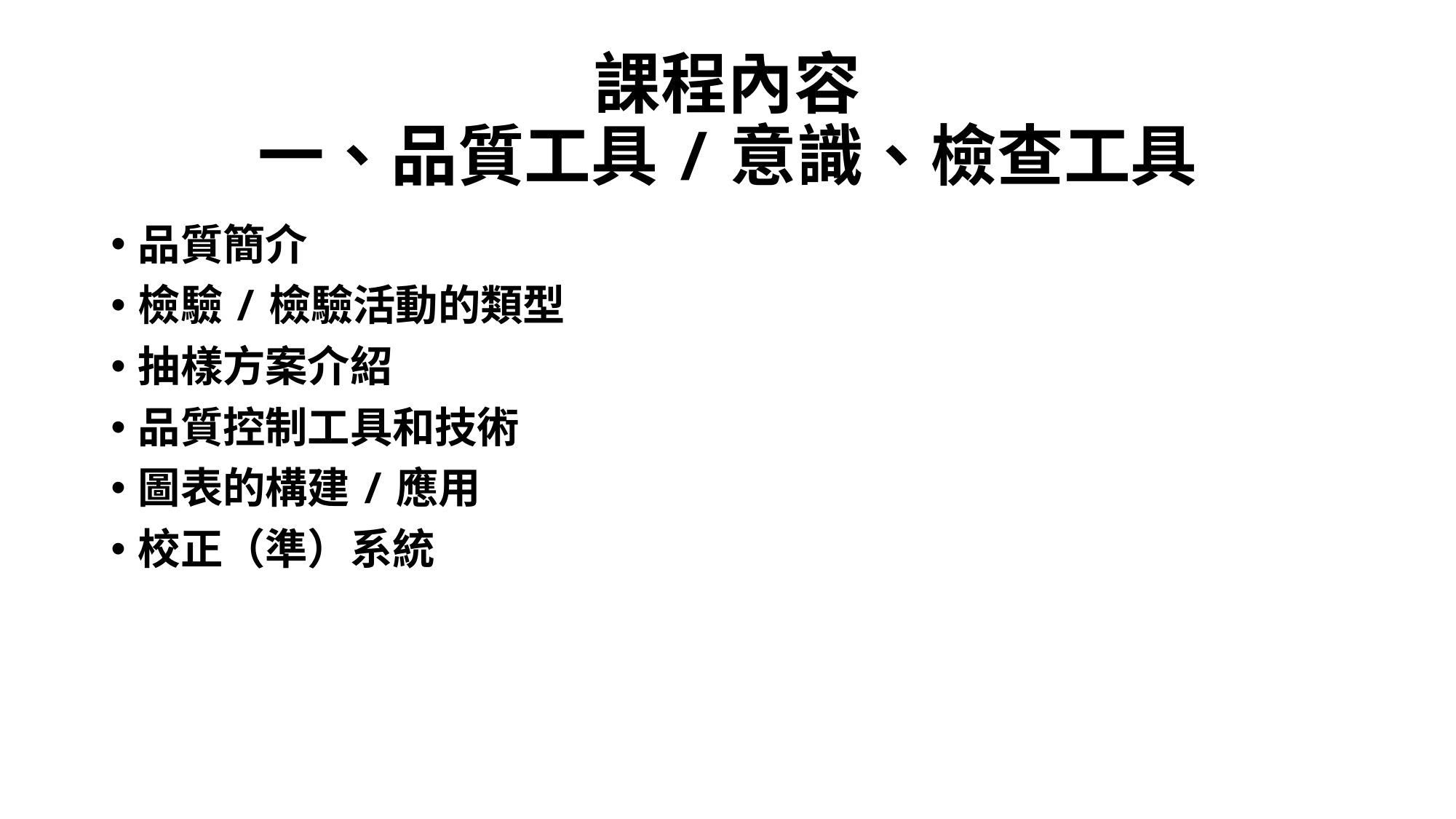

# 課程內容 一、品質工具/意識、檢查工具
品質簡介
檢驗/檢驗活動的類型
抽樣方案介紹
品質控制工具和技術
圖表的構建/應用
校正（準）系統